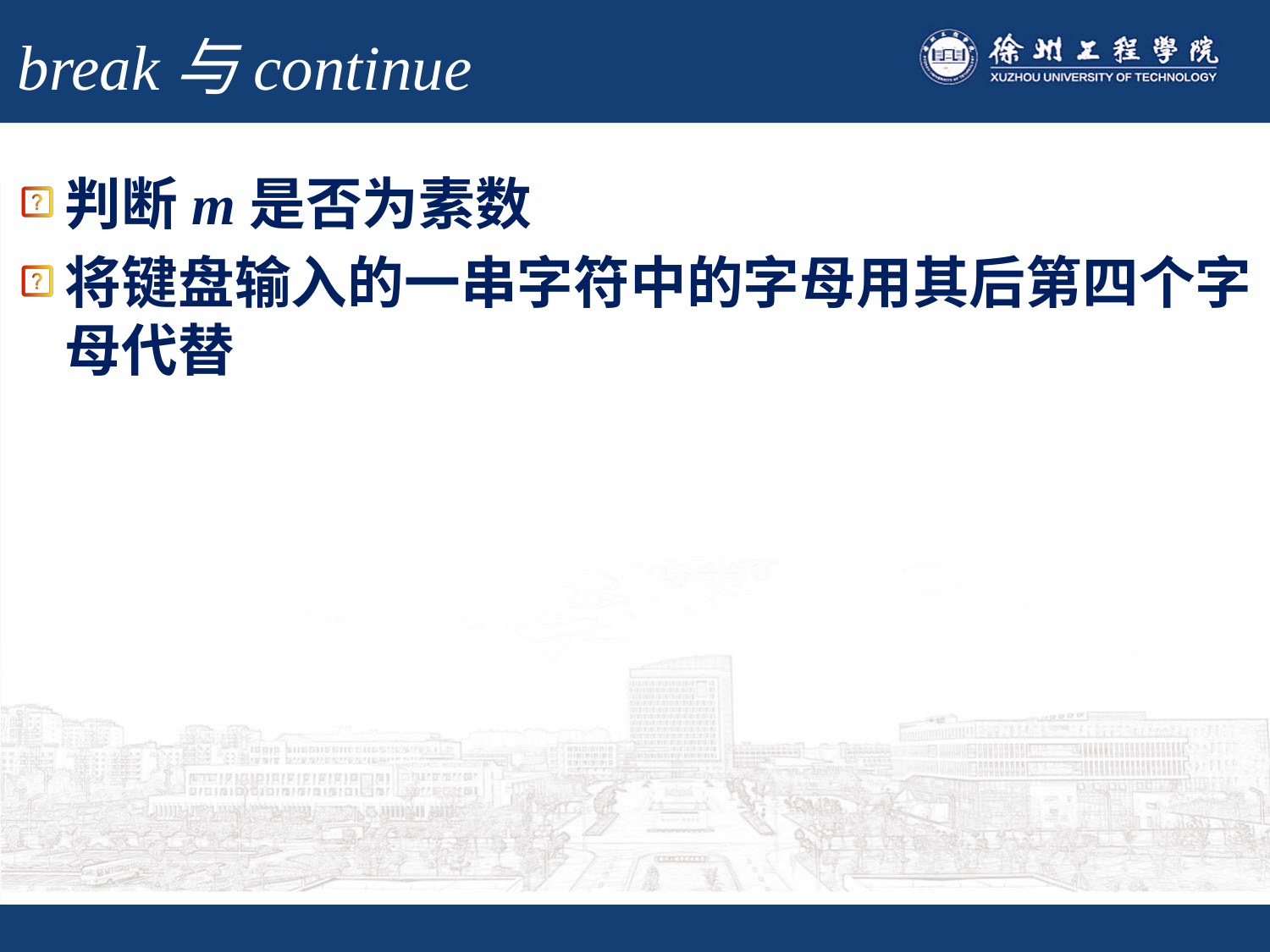

# break与continue
判断m是否为素数
将键盘输入的一串字符中的字母用其后第四个字母代替